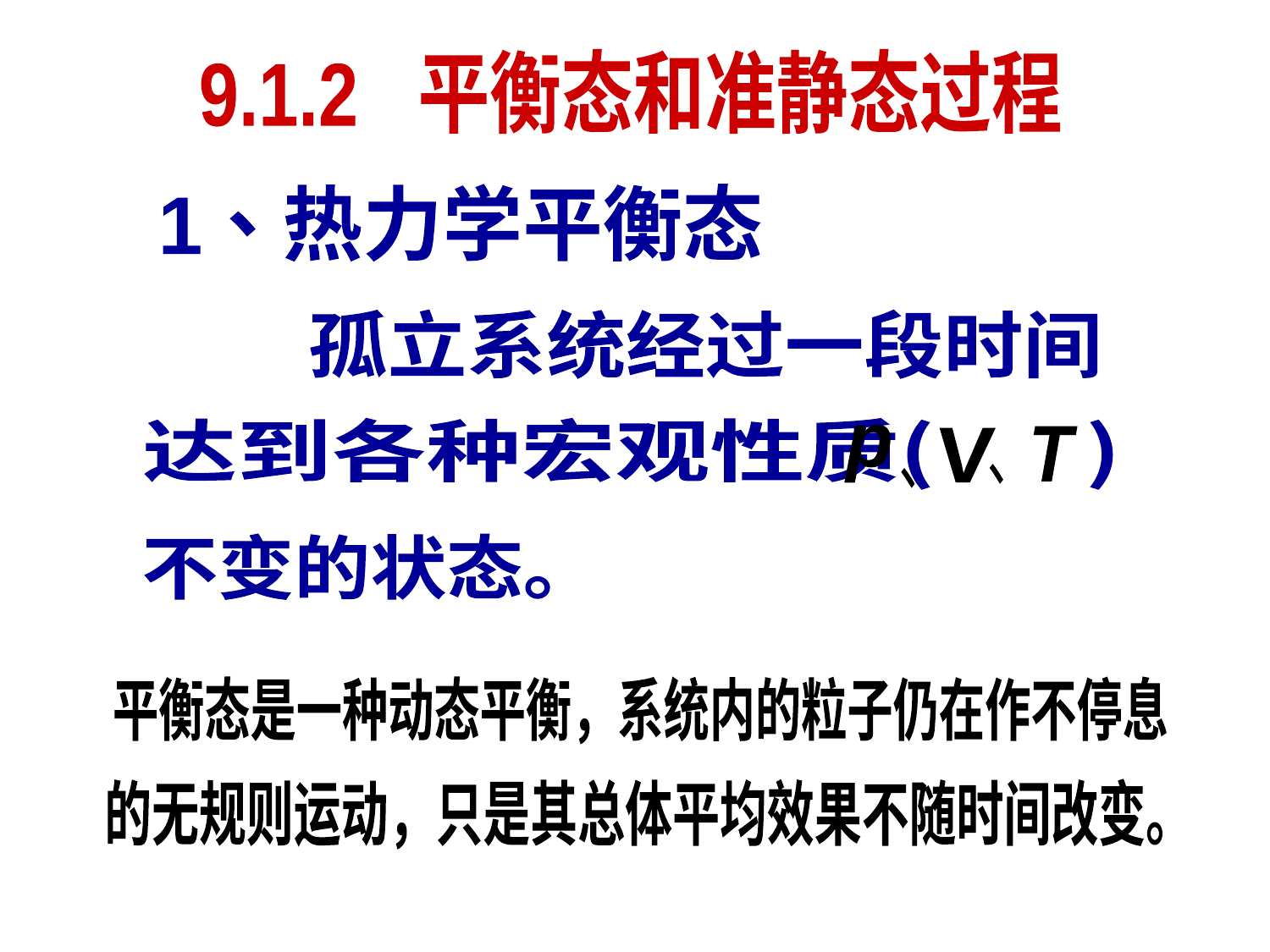

9.1.2   平衡态和准静态过程
# 平衡态
1、热力学平衡态
孤立系统经过一段时间
达到各种宏观性质(       )
p
T
V
、
、
不变的状态。
平衡态是一种动态平衡，系统内的粒子仍在作不停息
的无规则运动，只是其总体平均效果不随时间改变。